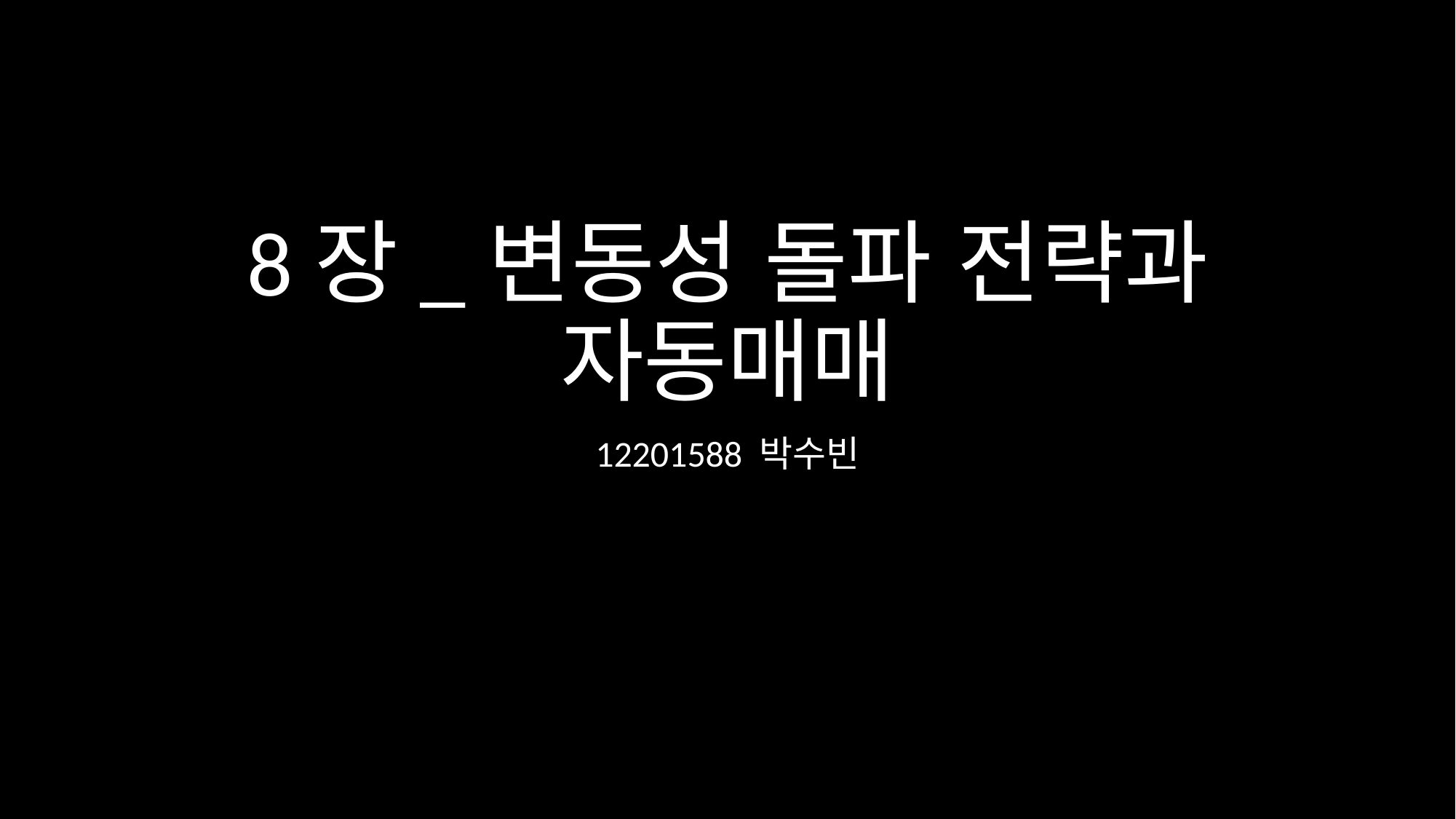

# 8장_변동성 돌파 전략과 자동매매
12201588 박수빈